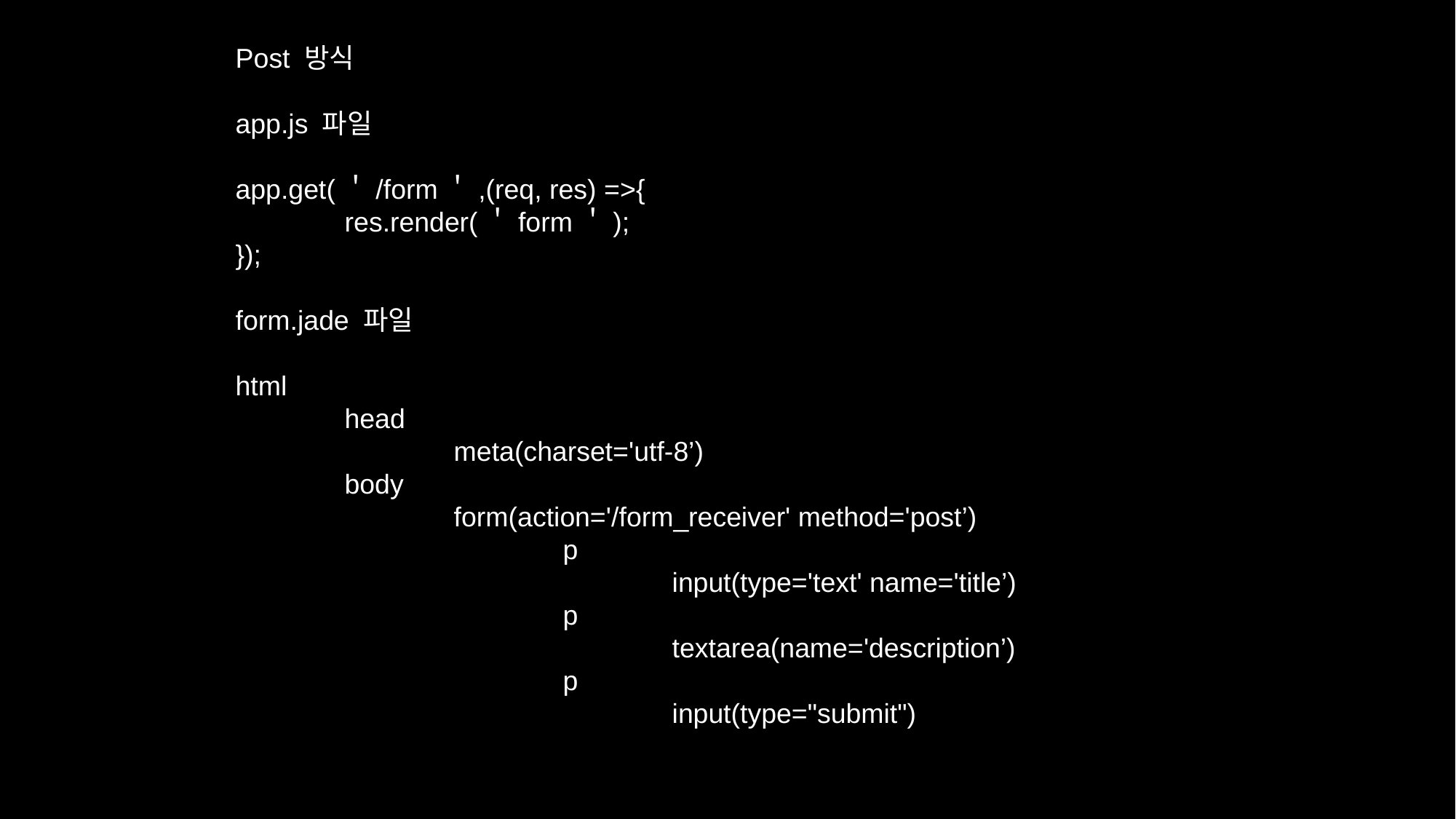

Post 방식

app.js 파일

app.get(＇/form＇,(req, res) =>{
	res.render(＇form＇);
});

form.jade 파일

html
	head
		meta(charset='utf-8’)
	body
		form(action='/form_receiver' method='post’)
			p
				input(type='text' name='title’)
			p
				textarea(name='description’)
			p
				input(type="submit")